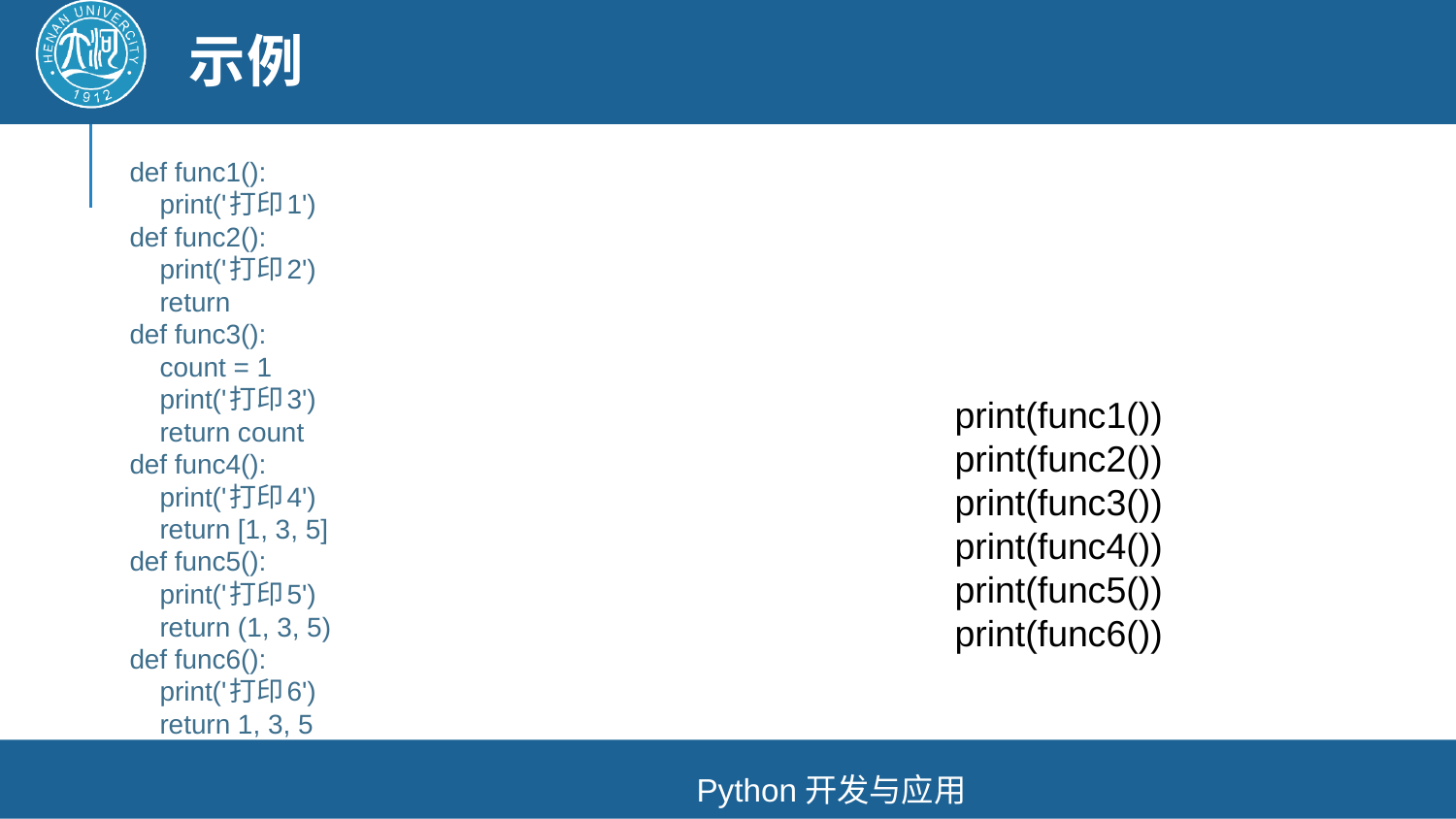

# 示例
def func1():
    print('打印1')
def func2():
    print('打印2')
    return
def func3():
    count = 1
    print('打印3')
    return count
def func4():
    print('打印4')
    return [1, 3, 5]
def func5():
    print('打印5')
    return (1, 3, 5)
def func6():
    print('打印6')
    return 1, 3, 5
print(func1())
print(func2())
print(func3())
print(func4())
print(func5())
print(func6())

Python开发与应用
13